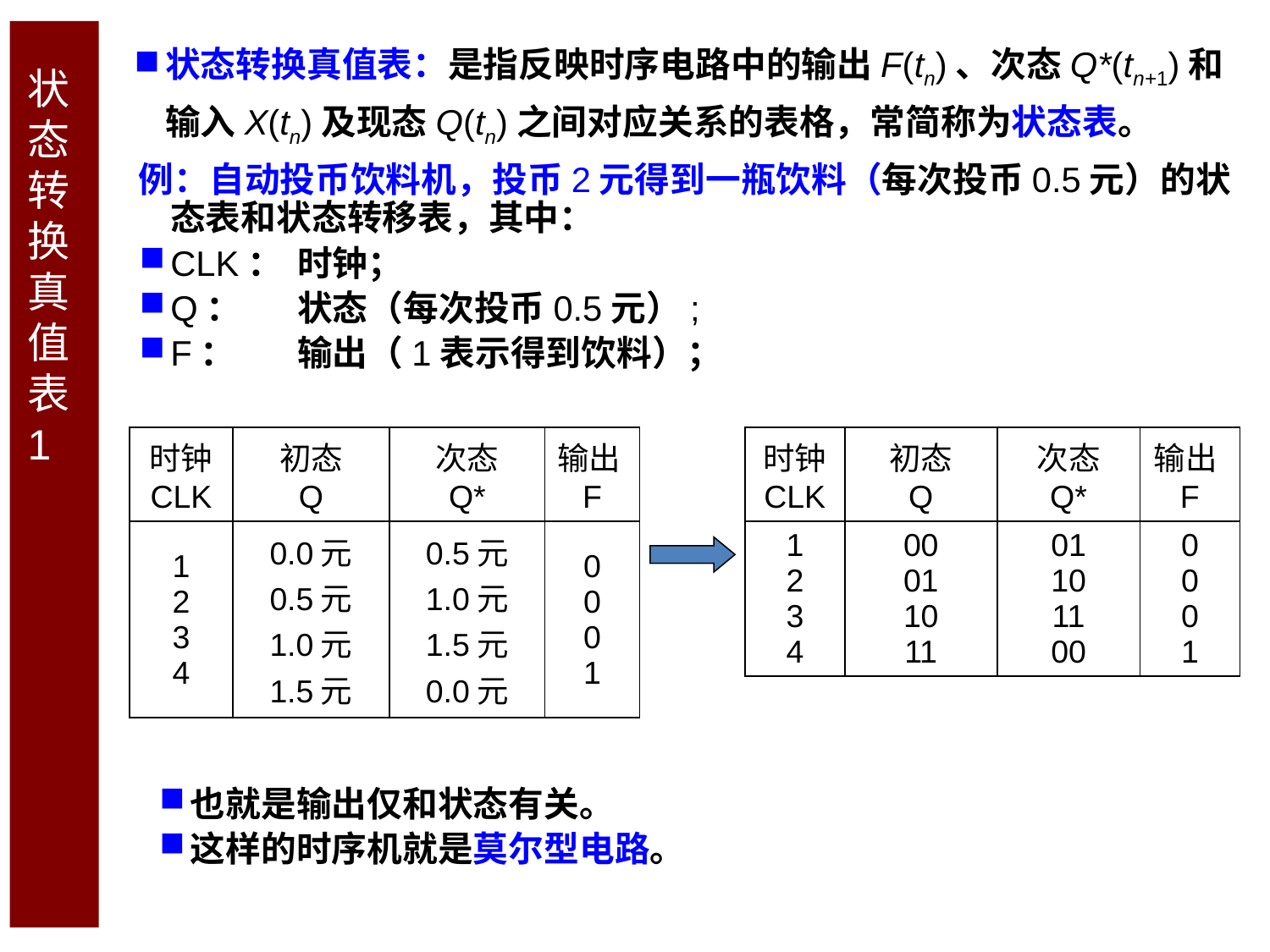

状态转换真值表1
状态转换真值表：是指反映时序电路中的输出F(tn)、次态Q*(tn+1)和输入X(tn)及现态Q(tn)之间对应关系的表格，常简称为状态表。
例：自动投币饮料机，投币2元得到一瓶饮料（每次投币0.5元）的状态表和状态转移表，其中：
CLK：	时钟；
Q：	状态（每次投币0.5元）;
F：	输出（1表示得到饮料）；
| 时钟 CLK | 初态 Q | 次态 Q\* | 输出F |
| --- | --- | --- | --- |
| 1 2 3 4 | 0.0元 0.5元 1.0元 1.5元 | 0.5元 1.0元 1.5元 0.0元 | 0 0 0 1 |
| 时钟 CLK | 初态 Q | 次态 Q\* | 输出F |
| --- | --- | --- | --- |
| 1 2 3 4 | 00 01 10 11 | 01 10 11 00 | 0 0 0 1 |

也就是输出仅和状态有关。
这样的时序机就是莫尔型电路。